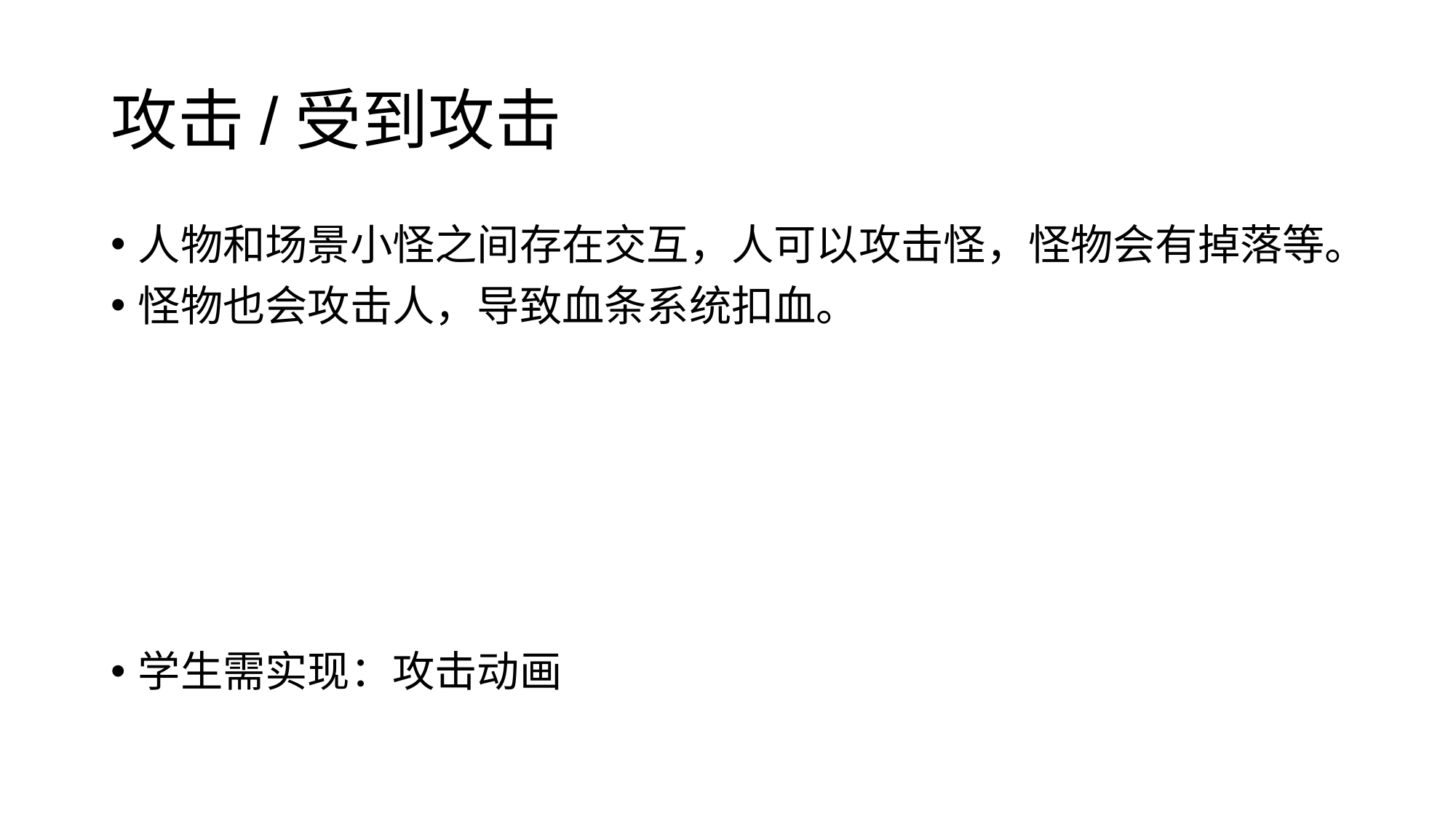

# 攻击/受到攻击
人物和场景小怪之间存在交互，人可以攻击怪，怪物会有掉落等。
怪物也会攻击人，导致血条系统扣血。

学生需实现：攻击动画